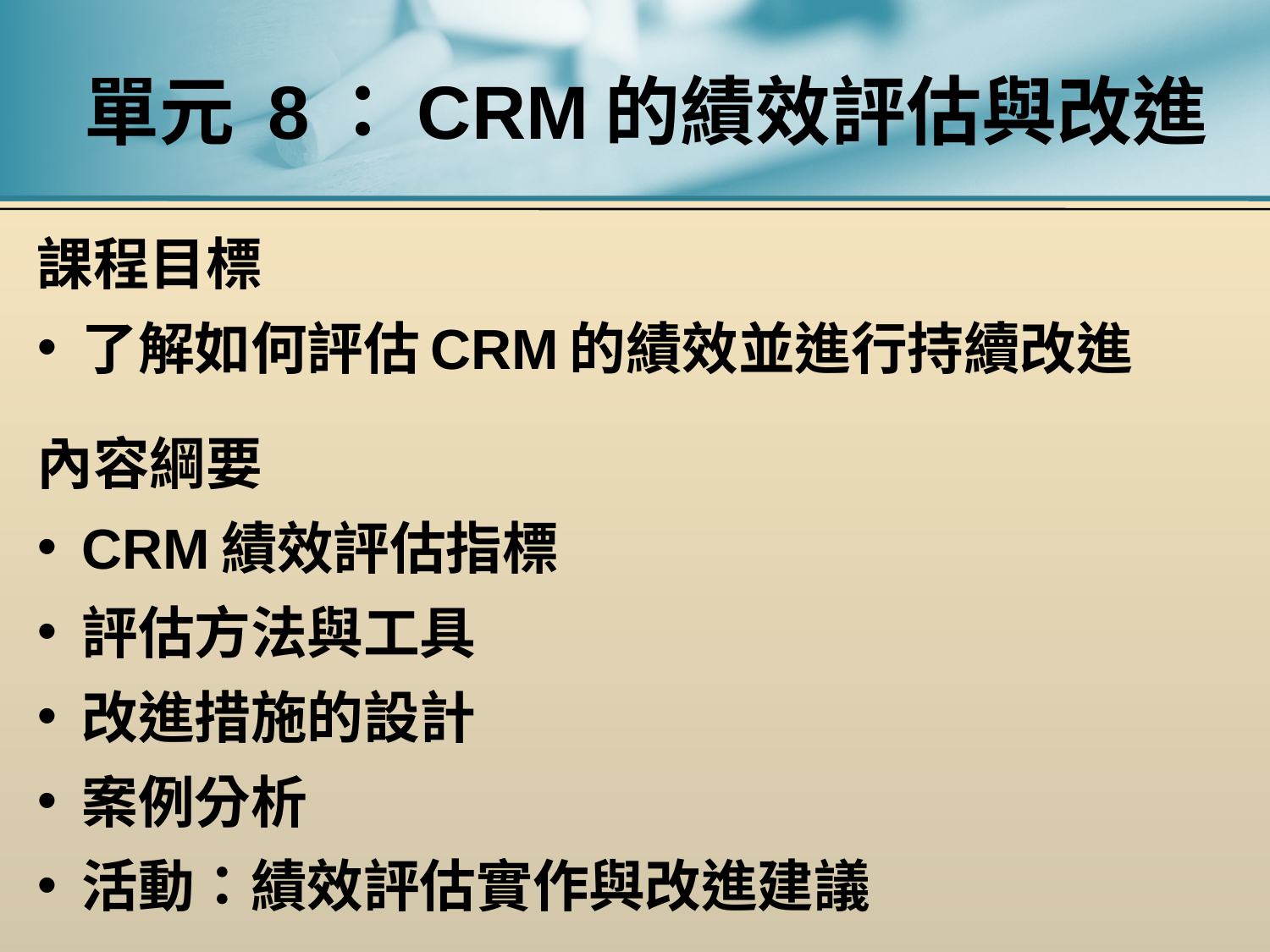

# 單元 8：CRM的績效評估與改進
課程目標
了解如何評估CRM的績效並進行持續改進
內容綱要
CRM績效評估指標
評估方法與工具
改進措施的設計
案例分析
活動：績效評估實作與改進建議